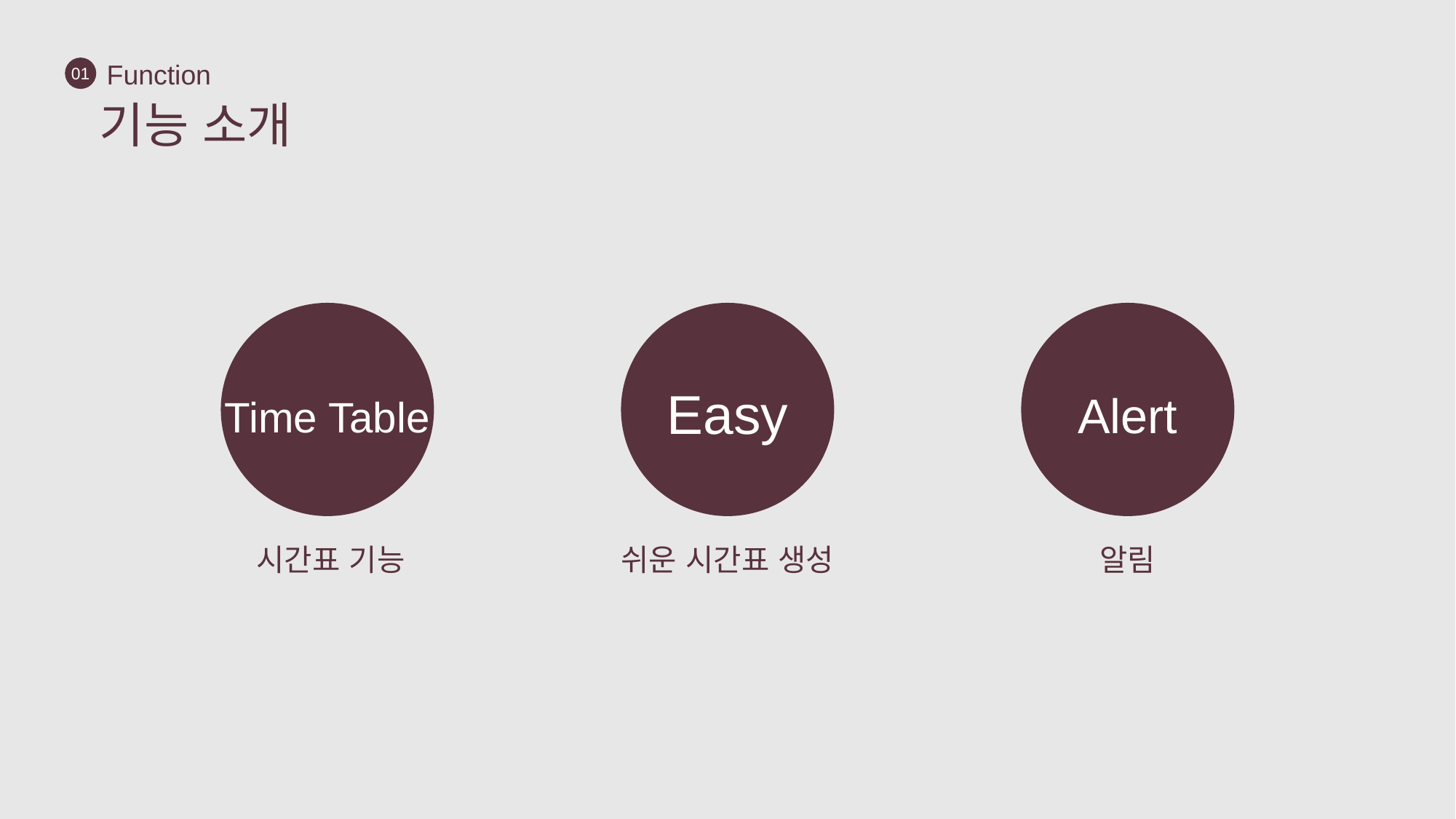

Function

01
기능 소개

Time Table

Easy

Alert
시간표 기능
쉬운 시간표 생성
알림